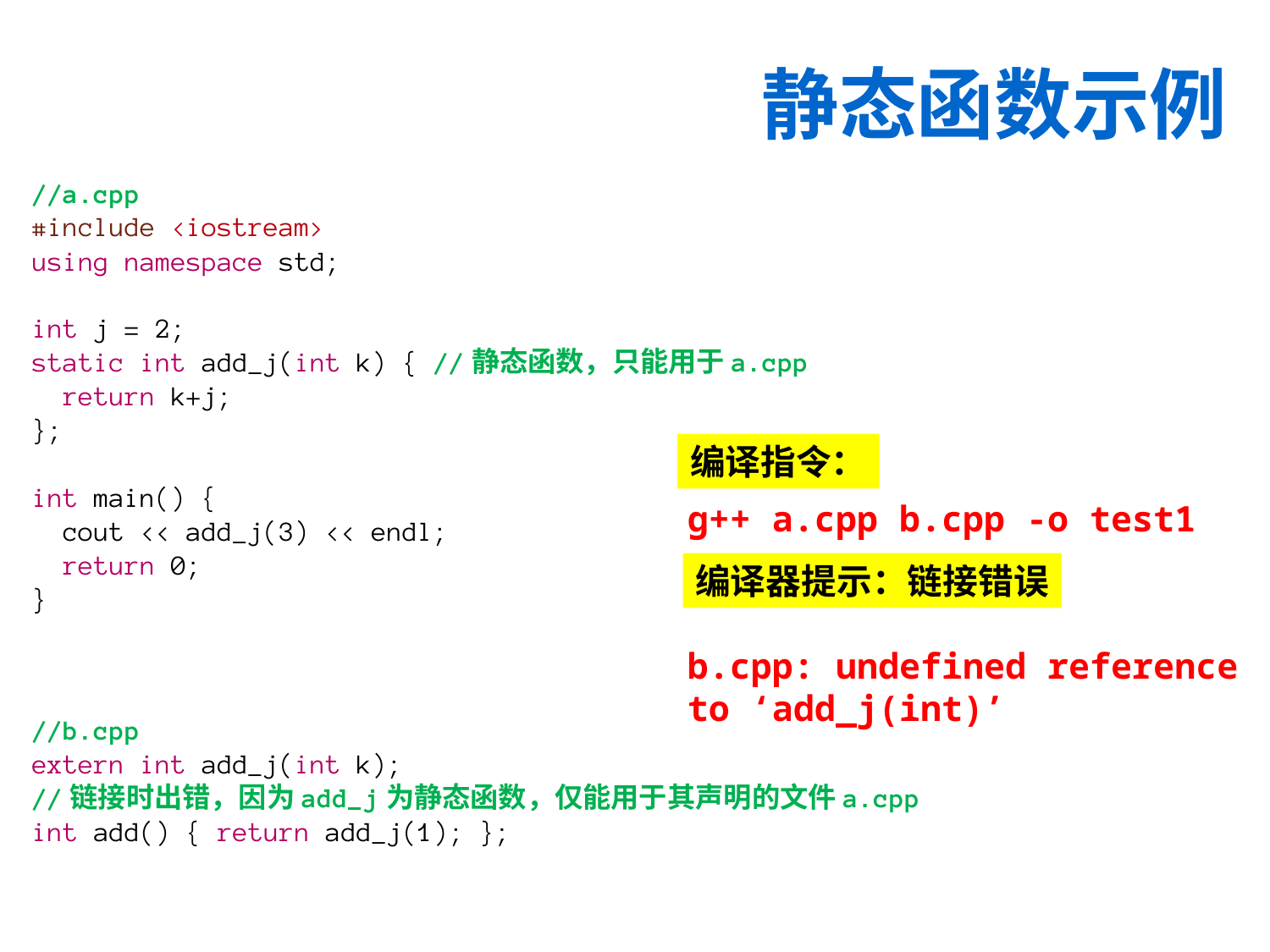

# 静态函数示例
//a.cpp
#include <iostream>
using namespace std;

int j = 2;
static int add_j(int k) { //静态函数，只能用于a.cpp
  return k+j;
};

int main() {
  cout << add_j(3) << endl;
  return 0;
}
编译指令：
g++ a.cpp b.cpp -o test1
编译器提示：链接错误
b.cpp: undefined reference to ‘add_j(int)’
//b.cpp
extern int add_j(int k);
//链接时出错，因为add_j为静态函数，仅能用于其声明的文件a.cpp
int add() { return add_j(1); };